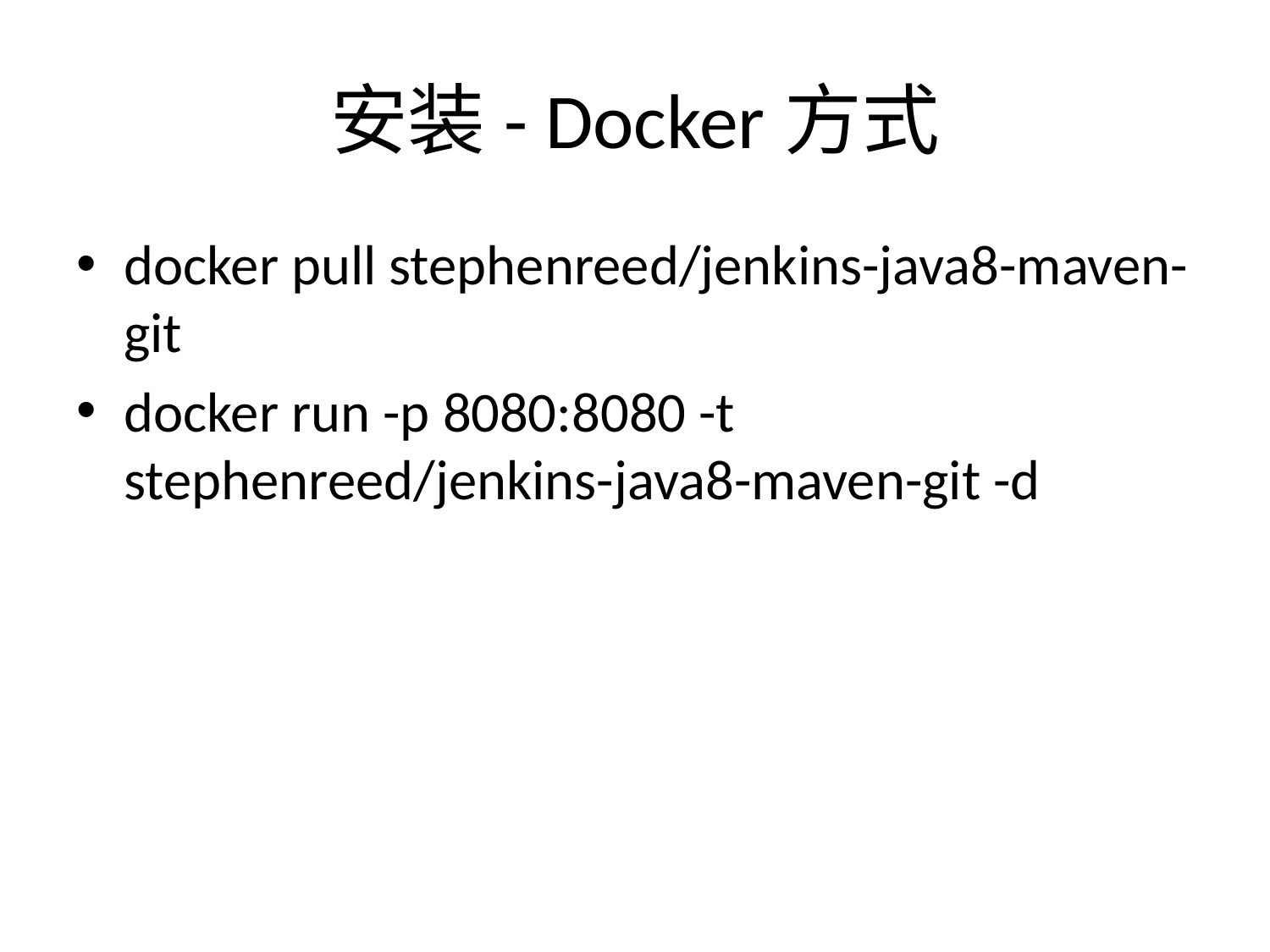

# 安装- Docker方式
docker pull stephenreed/jenkins-java8-maven-git
docker run -p 8080:8080 -t stephenreed/jenkins-java8-maven-git -d